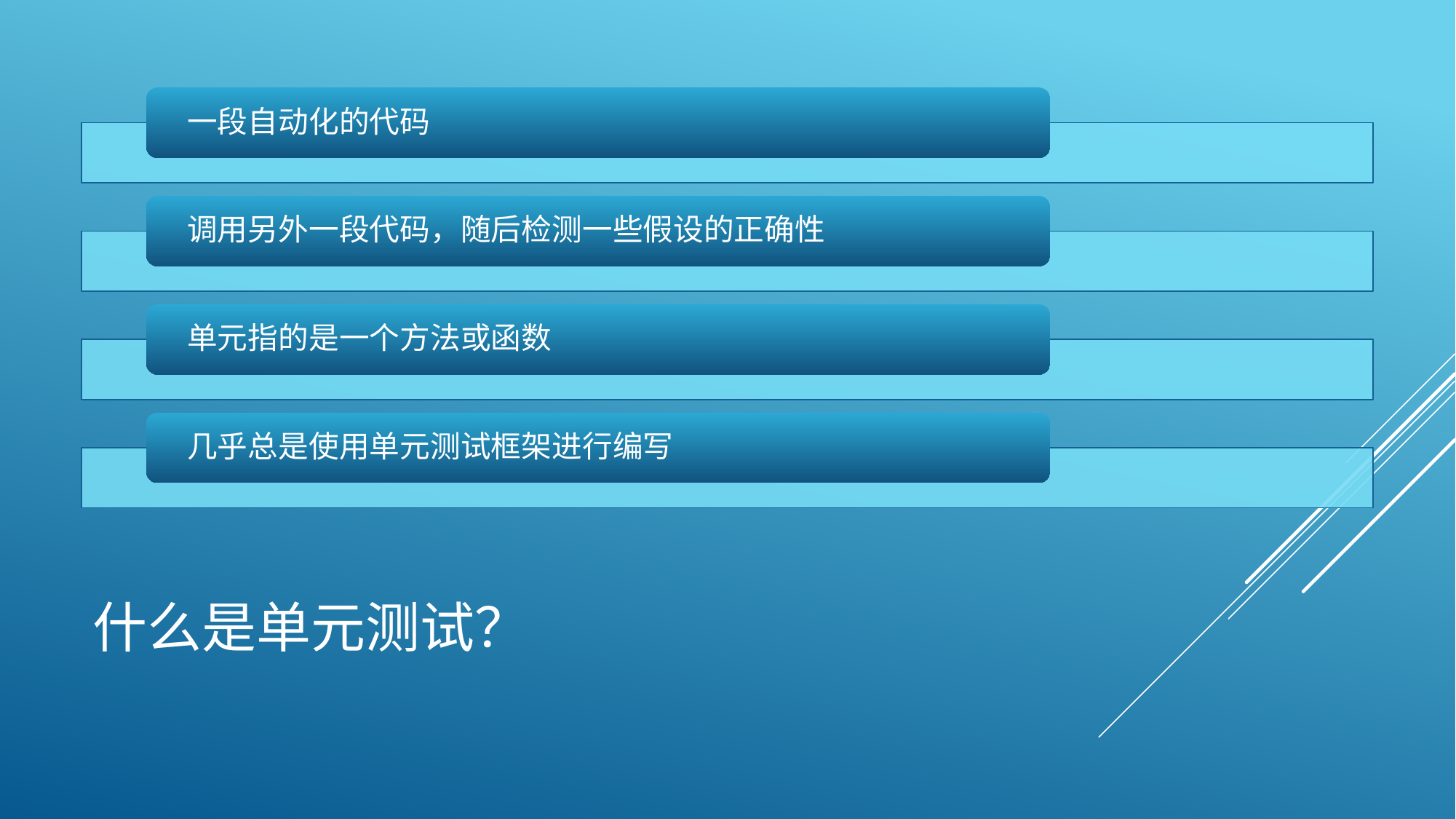

一段自动化的代码
调用另外一段代码，随后检测一些假设的正确性
单元指的是一个方法或函数
几乎总是使用单元测试框架进行编写
# 什么是单元测试？